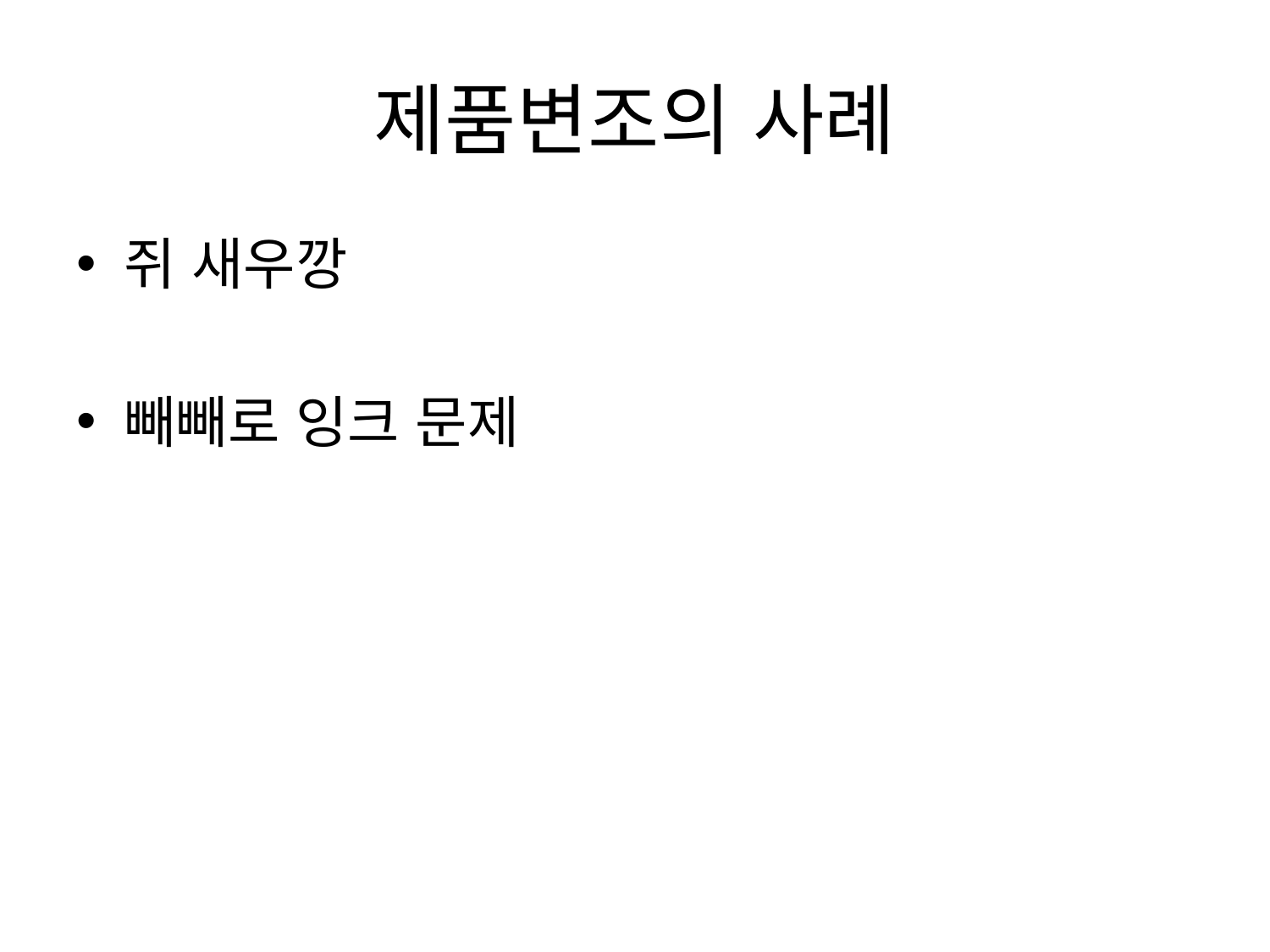

# 제품변조의 사례
쥐 새우깡

빼빼로 잉크 문제